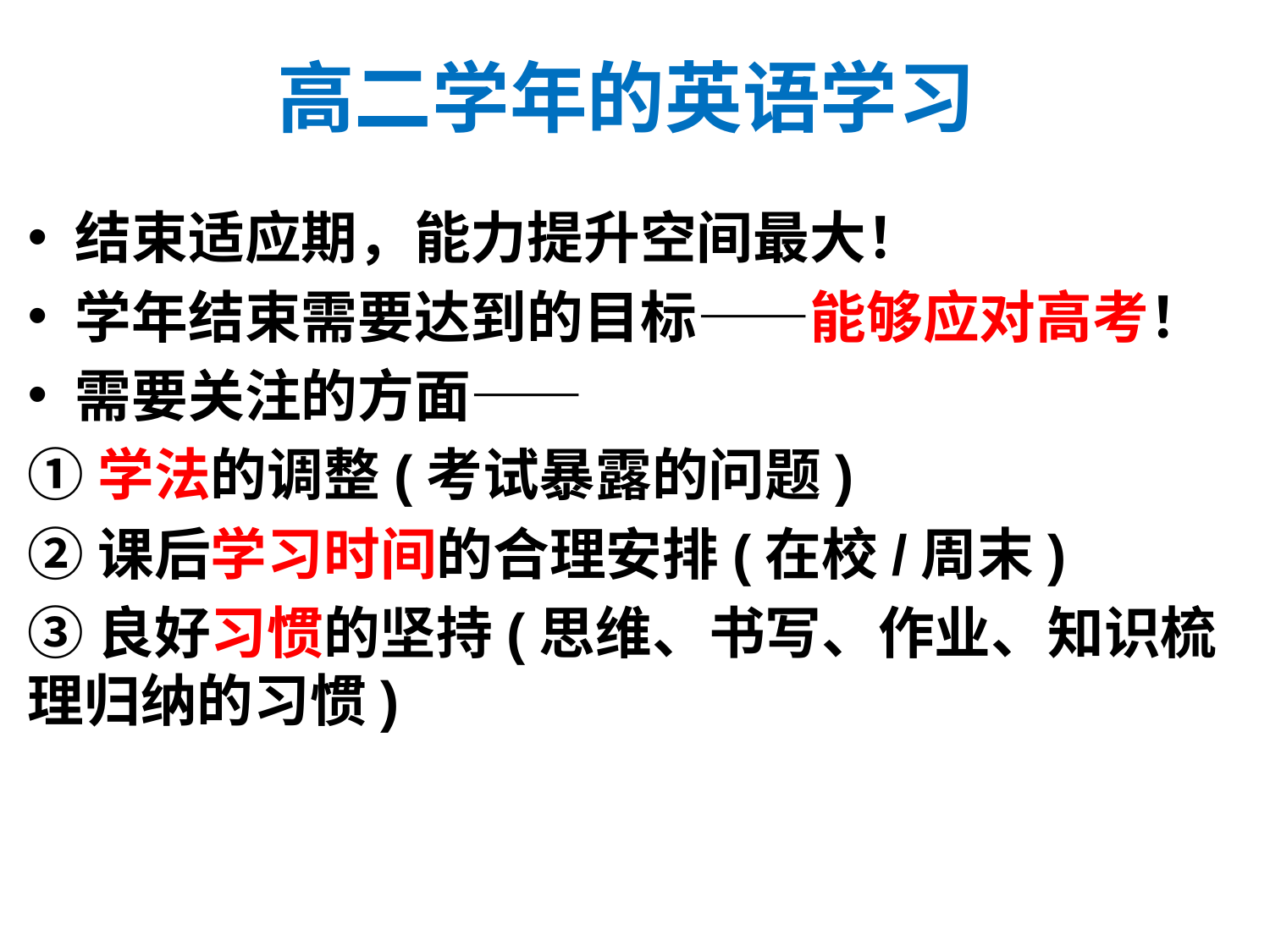

# 高二学年的英语学习
结束适应期，能力提升空间最大！
学年结束需要达到的目标——能够应对高考！
需要关注的方面——
①学法的调整(考试暴露的问题)
②课后学习时间的合理安排(在校/周末)
③良好习惯的坚持(思维、书写、作业、知识梳理归纳的习惯)